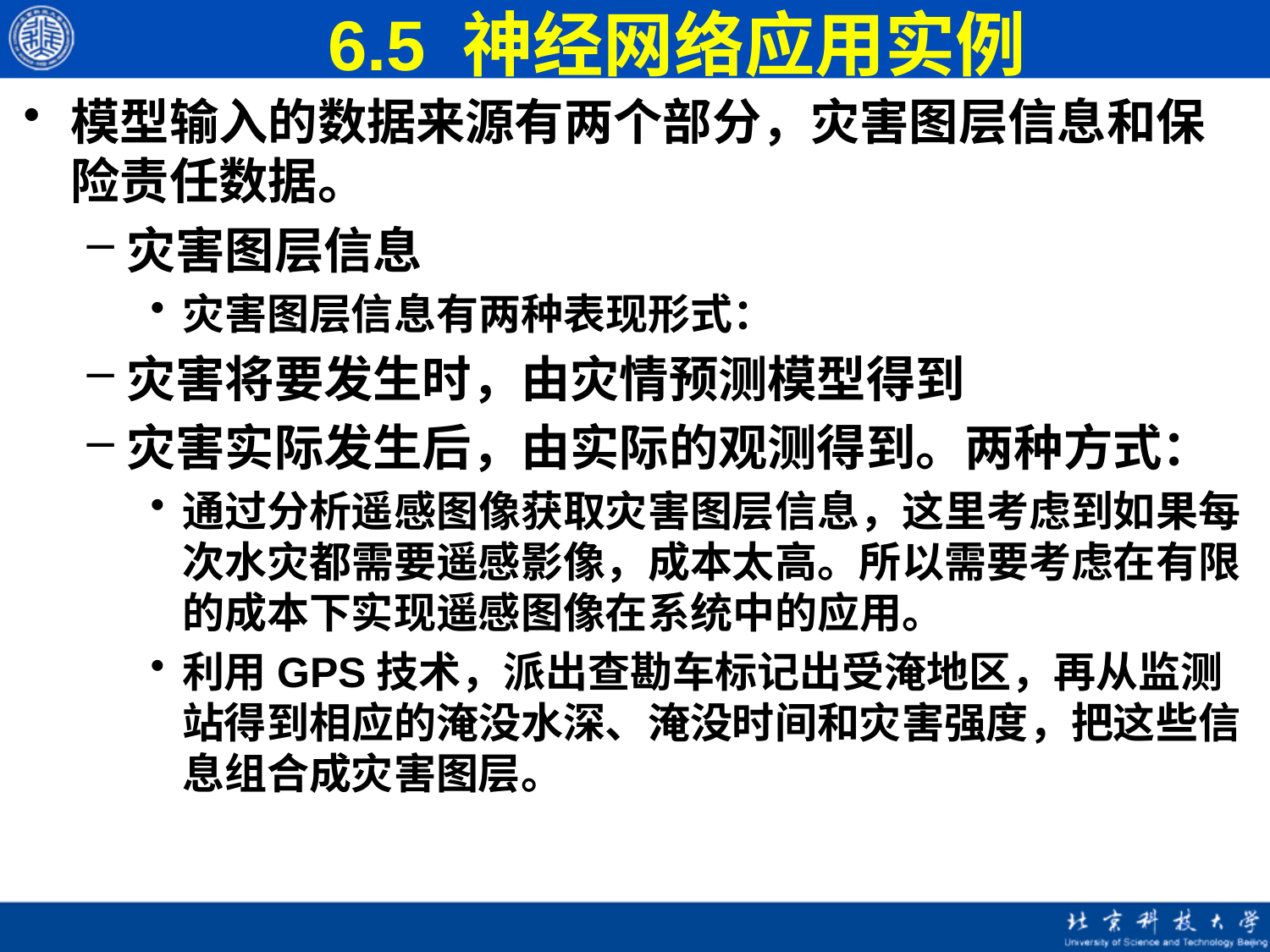

# 6.5 神经网络应用实例
模型输入的数据来源有两个部分，灾害图层信息和保险责任数据。
灾害图层信息
灾害图层信息有两种表现形式：
灾害将要发生时，由灾情预测模型得到
灾害实际发生后，由实际的观测得到。两种方式：
通过分析遥感图像获取灾害图层信息，这里考虑到如果每次水灾都需要遥感影像，成本太高。所以需要考虑在有限的成本下实现遥感图像在系统中的应用。
利用GPS技术，派出查勘车标记出受淹地区，再从监测站得到相应的淹没水深、淹没时间和灾害强度，把这些信息组合成灾害图层。